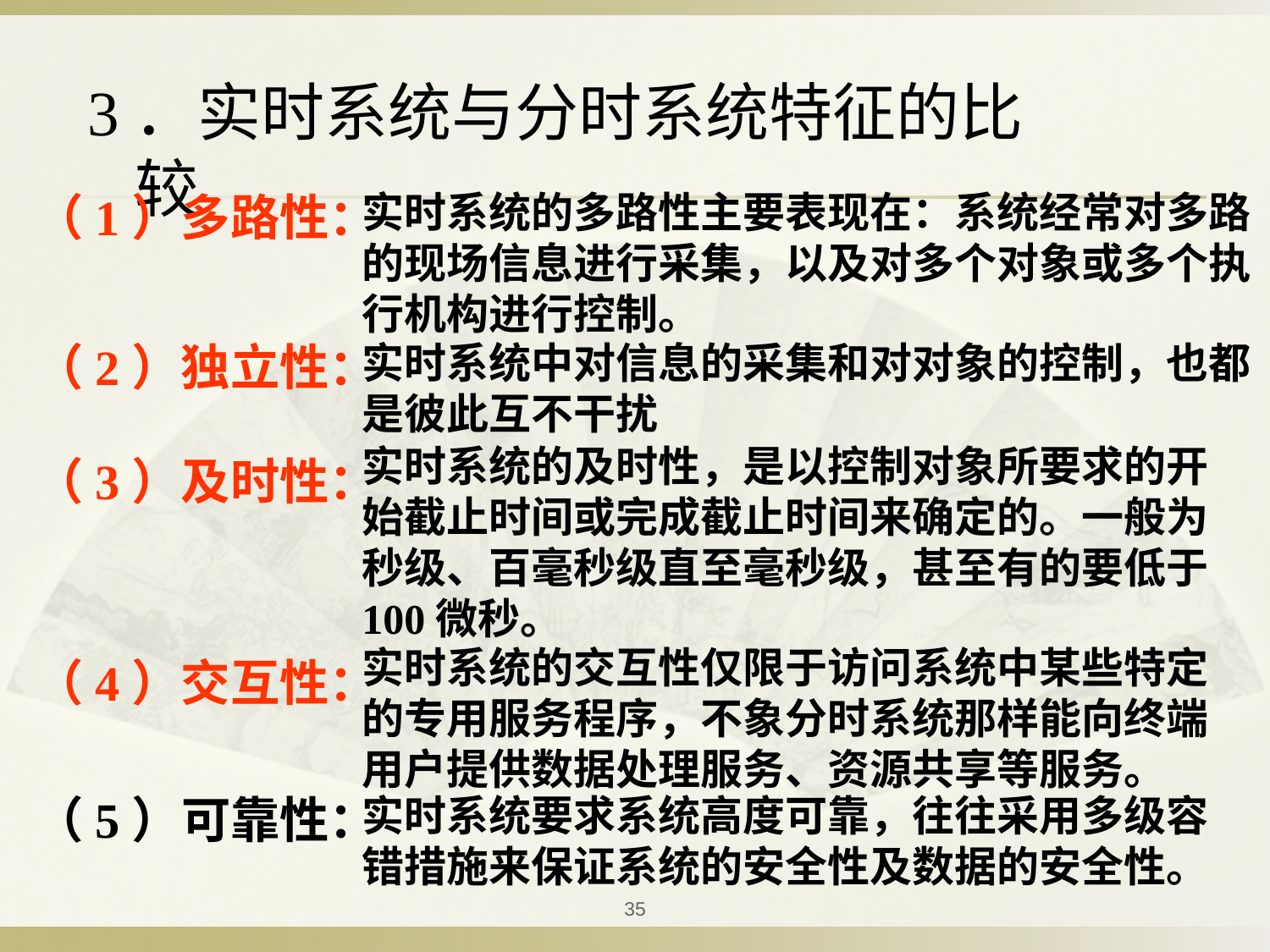

3．实时系统与分时系统特征的比较
（1）多路性：
实时系统的多路性主要表现在：系统经常对多路的现场信息进行采集，以及对多个对象或多个执行机构进行控制。
（2）独立性：
实时系统中对信息的采集和对对象的控制，也都是彼此互不干扰
实时系统的及时性，是以控制对象所要求的开始截止时间或完成截止时间来确定的。一般为秒级、百毫秒级直至毫秒级，甚至有的要低于100微秒。
（3）及时性：
实时系统的交互性仅限于访问系统中某些特定的专用服务程序，不象分时系统那样能向终端用户提供数据处理服务、资源共享等服务。
（4）交互性：
（5）可靠性：
实时系统要求系统高度可靠，往往采用多级容错措施来保证系统的安全性及数据的安全性。
35